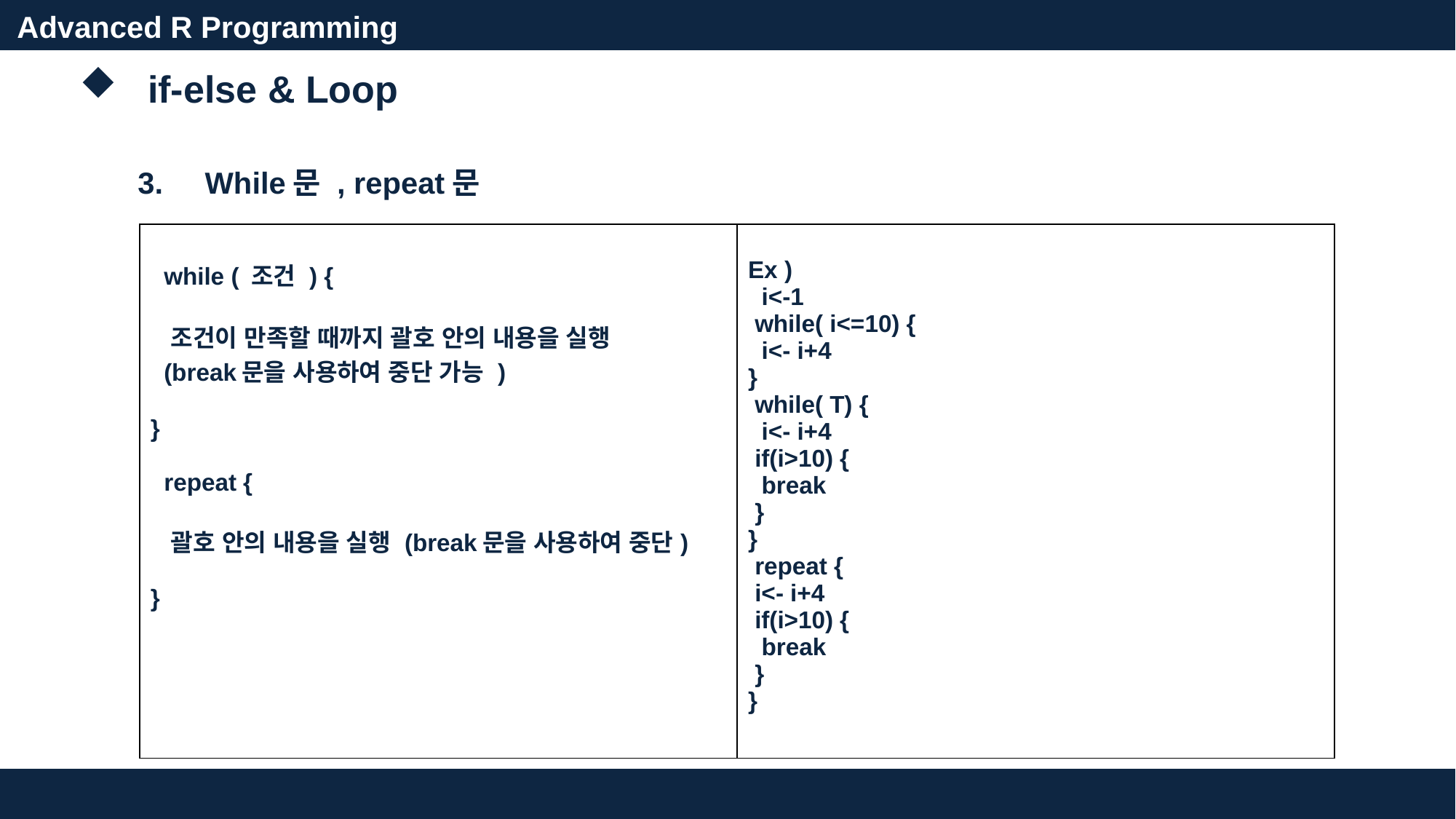

Advanced R Programming
if-else & Loop
3.     While문 , repeat문
| while ( 조건 ) { 조건이 만족할 때까지 괄호 안의 내용을 실행 (break문을 사용하여 중단 가능 ) } repeat { 괄호 안의 내용을 실행 (break문을 사용하여 중단) } | Ex ) i<-1 while( i<=10) { i<- i+4 } while( T) { i<- i+4 if(i>10) { break } } repeat { i<- i+4 if(i>10) { break } } |
| --- | --- |